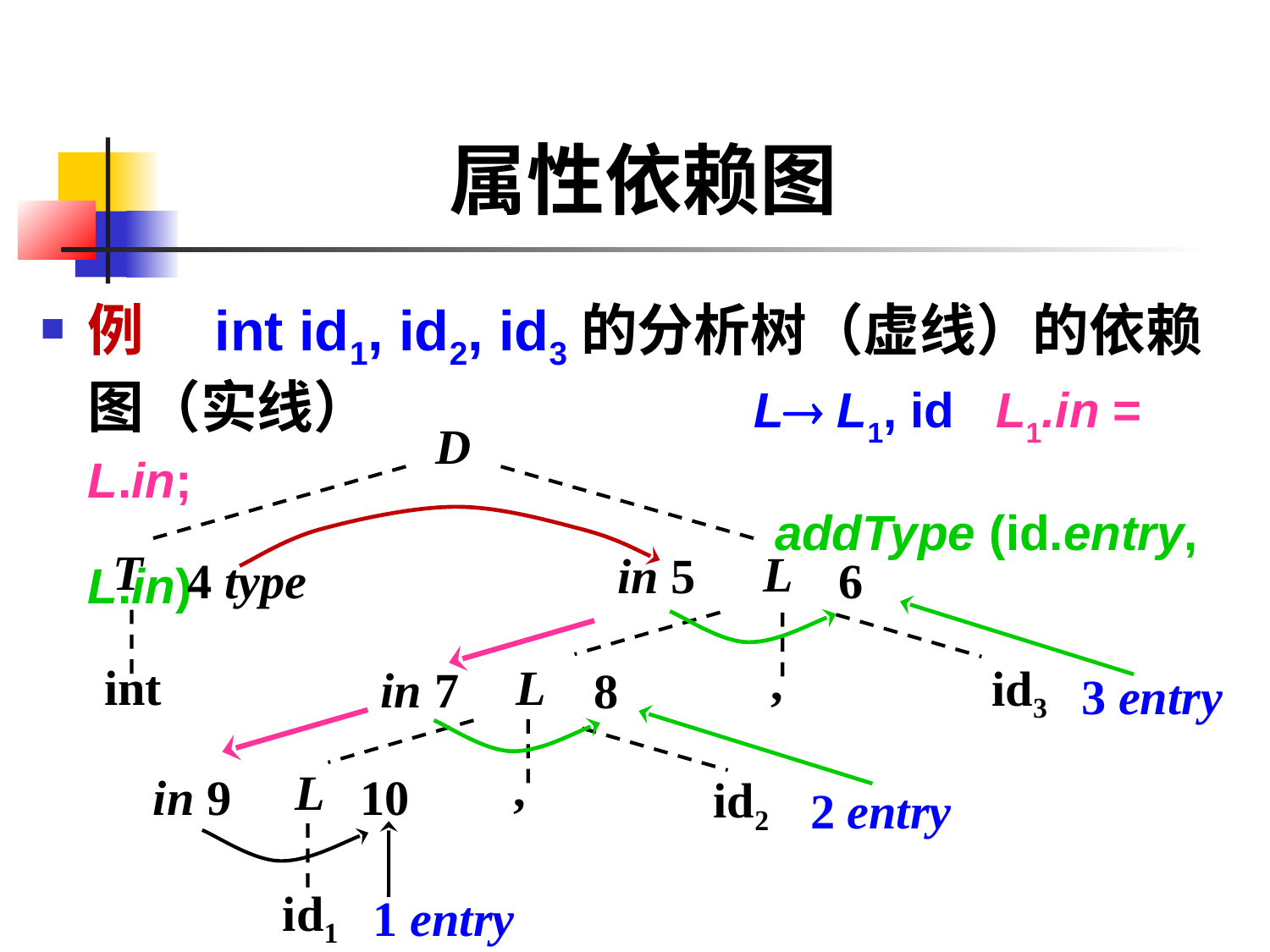

属性依赖图
例	int id1, id2, id3的分析树（虚线）的依赖图（实线）		             L→ L1, id   L1.in = L.in;
      				             addType (id.entry, L.in)

D

T
L
in 5
4 type
6

,
    int
L
id3
in 7
8
3 entry

,
L
in 9
10
id2
2 entry

id1
1 entry